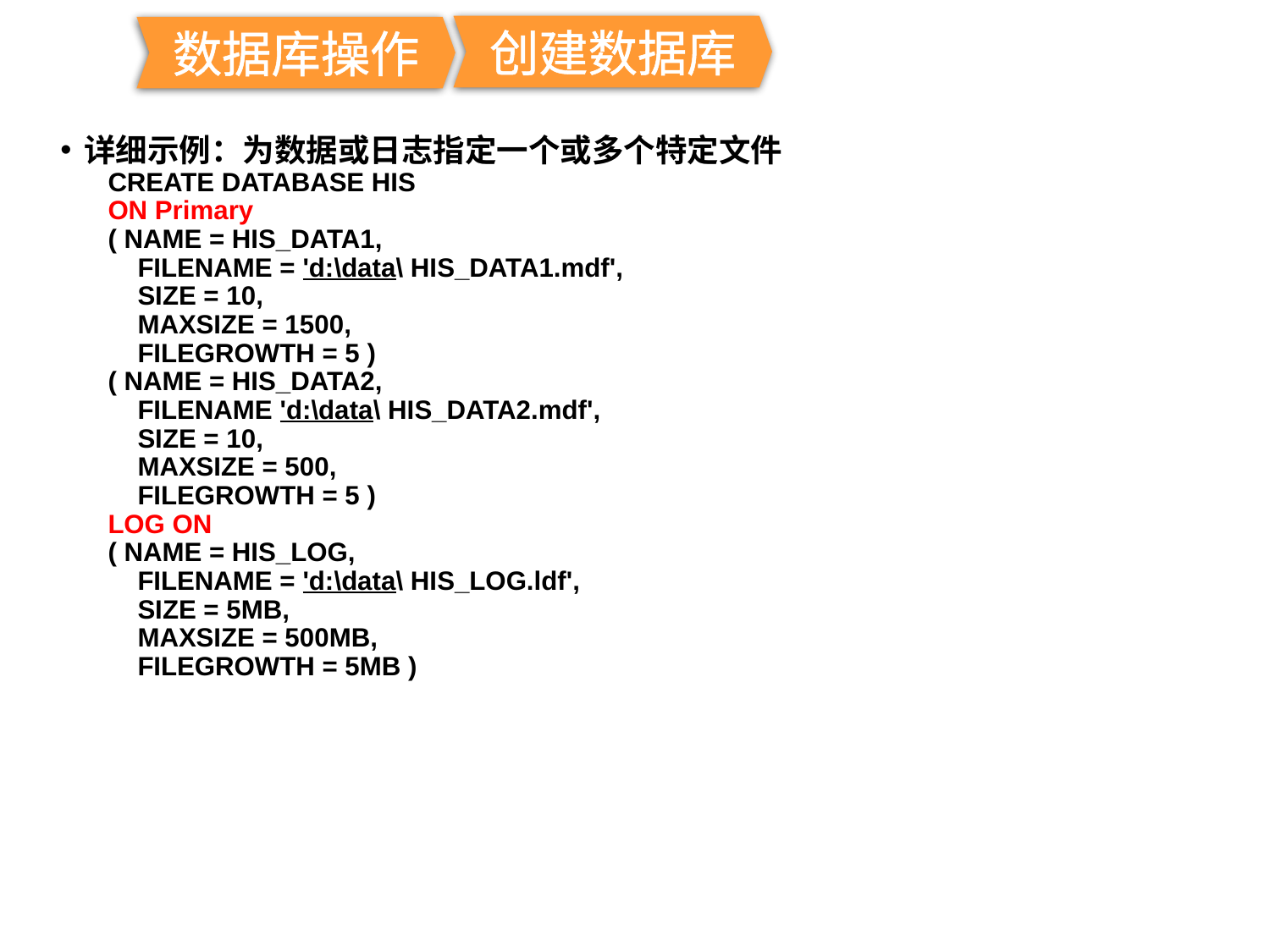

创建数据库
数据库操作

详细示例：为数据或日志指定一个或多个特定文件
CREATE DATABASE HIS
ON Primary
( NAME = HIS_DATA1,
    FILENAME = 'd:\data\ HIS_DATA1.mdf',
    SIZE = 10,
    MAXSIZE = 1500,
    FILEGROWTH = 5 )
( NAME = HIS_DATA2,
    FILENAME 'd:\data\ HIS_DATA2.mdf',
    SIZE = 10,
    MAXSIZE = 500,
    FILEGROWTH = 5 )
LOG ON
( NAME = HIS_LOG,
    FILENAME = 'd:\data\ HIS_LOG.ldf',
    SIZE = 5MB,
    MAXSIZE = 500MB,
    FILEGROWTH = 5MB )